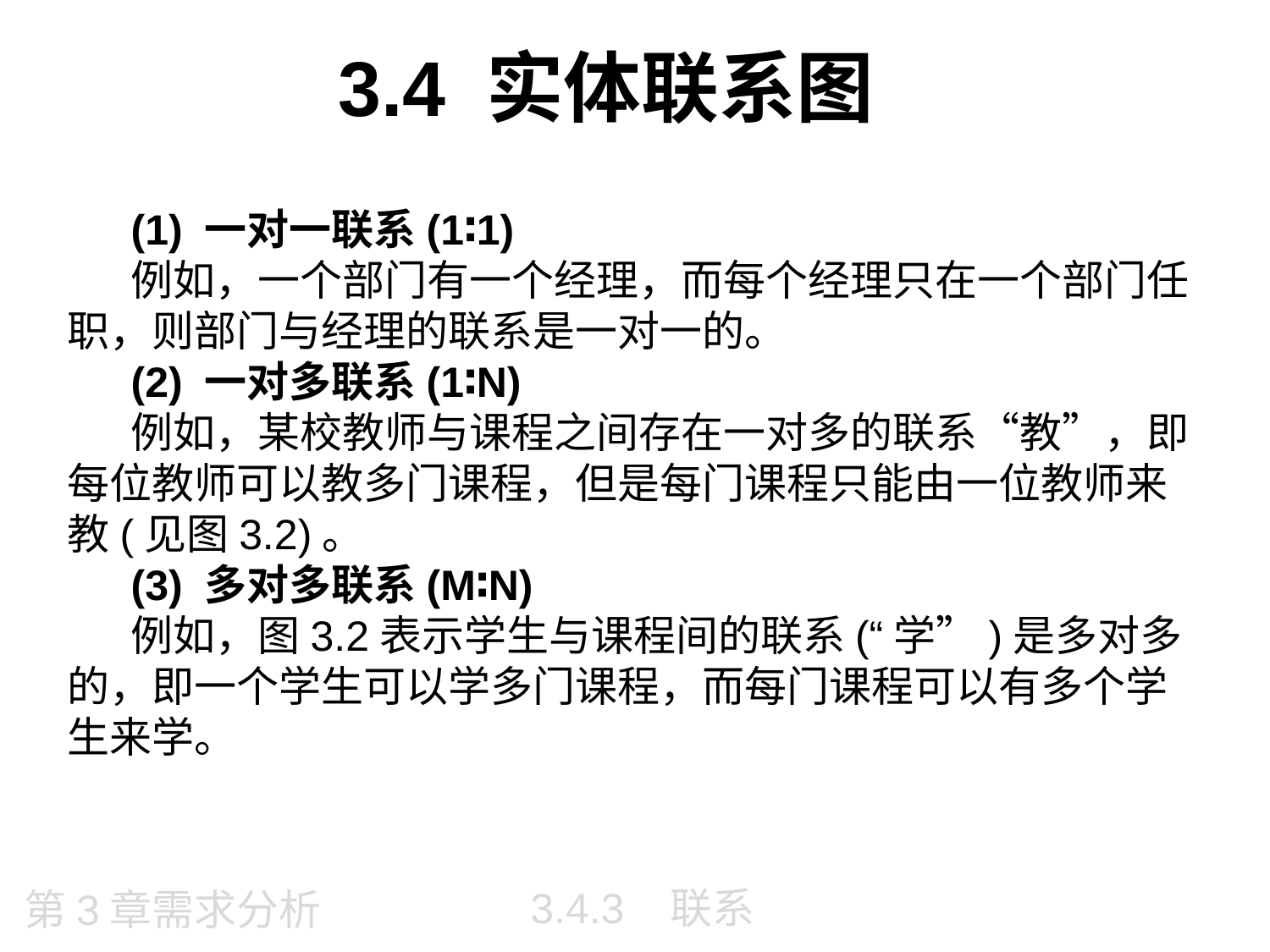

# 3.4 实体联系图
(1) 一对一联系(1∶1)
例如，一个部门有一个经理，而每个经理只在一个部门任职，则部门与经理的联系是一对一的。
(2) 一对多联系(1∶N)
例如，某校教师与课程之间存在一对多的联系“教”，即每位教师可以教多门课程，但是每门课程只能由一位教师来教(见图3.2)。
(3) 多对多联系(M∶N)
例如，图3.2表示学生与课程间的联系(“学”)是多对多的，即一个学生可以学多门课程，而每门课程可以有多个学生来学。

3.4.3   联系
第3章需求分析